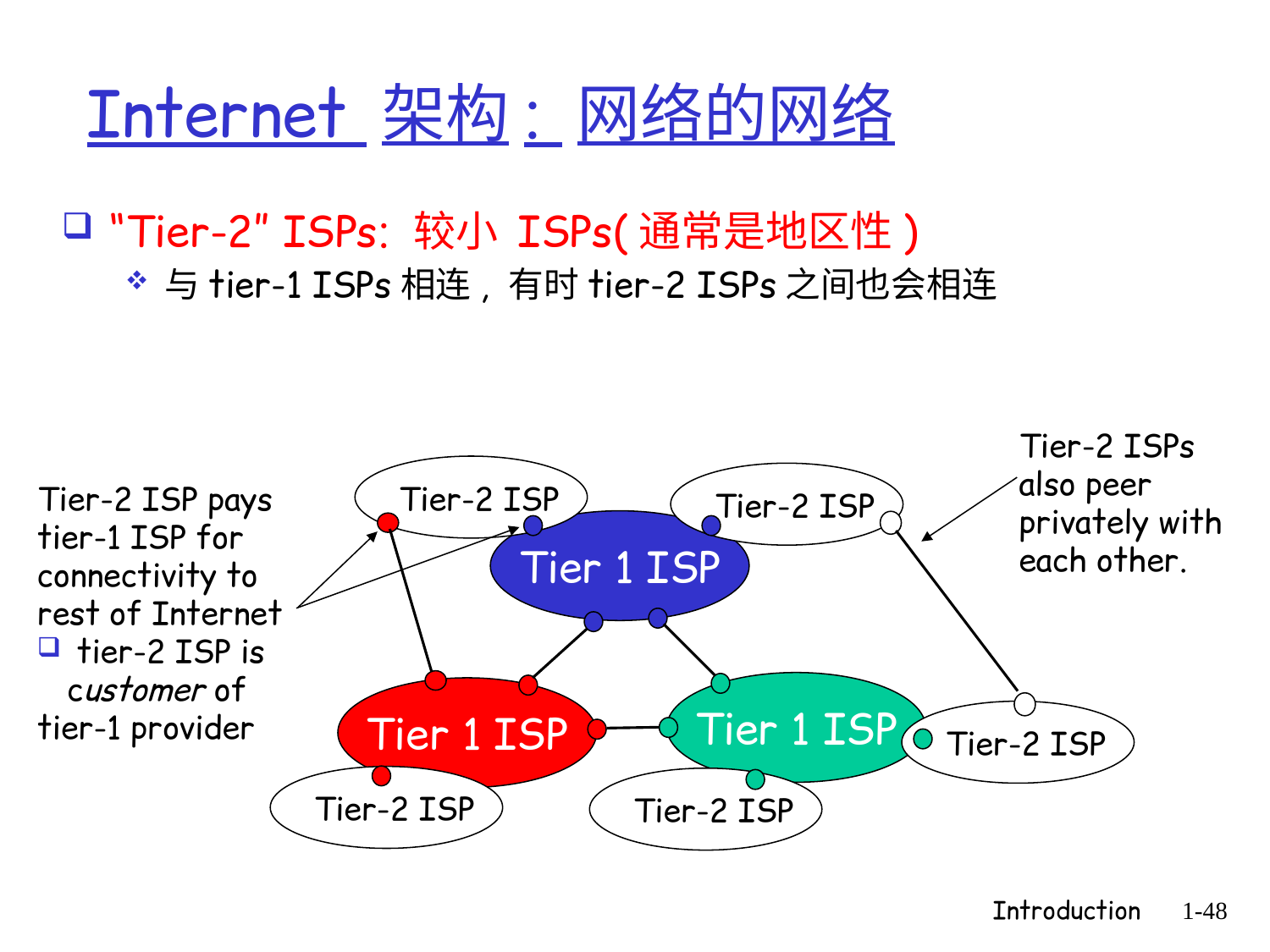

# Internet 架构: 网络的网络
“Tier-2” ISPs: 较小 ISPs(通常是地区性)
与tier-1 ISPs相连, 有时tier-2 ISPs之间也会相连

Tier-2 ISPs also peer privately with each other.

Tier-2 ISP

Tier-2 ISP

Tier-2 ISP

Tier-2 ISP

Tier-2 ISP
Tier-2 ISP pays tier-1 ISP for connectivity to rest of Internet
 tier-2 ISP is customer of
tier-1 provider

Tier 1 ISP

Tier 1 ISP

Tier 1 ISP

 Introduction
1-48